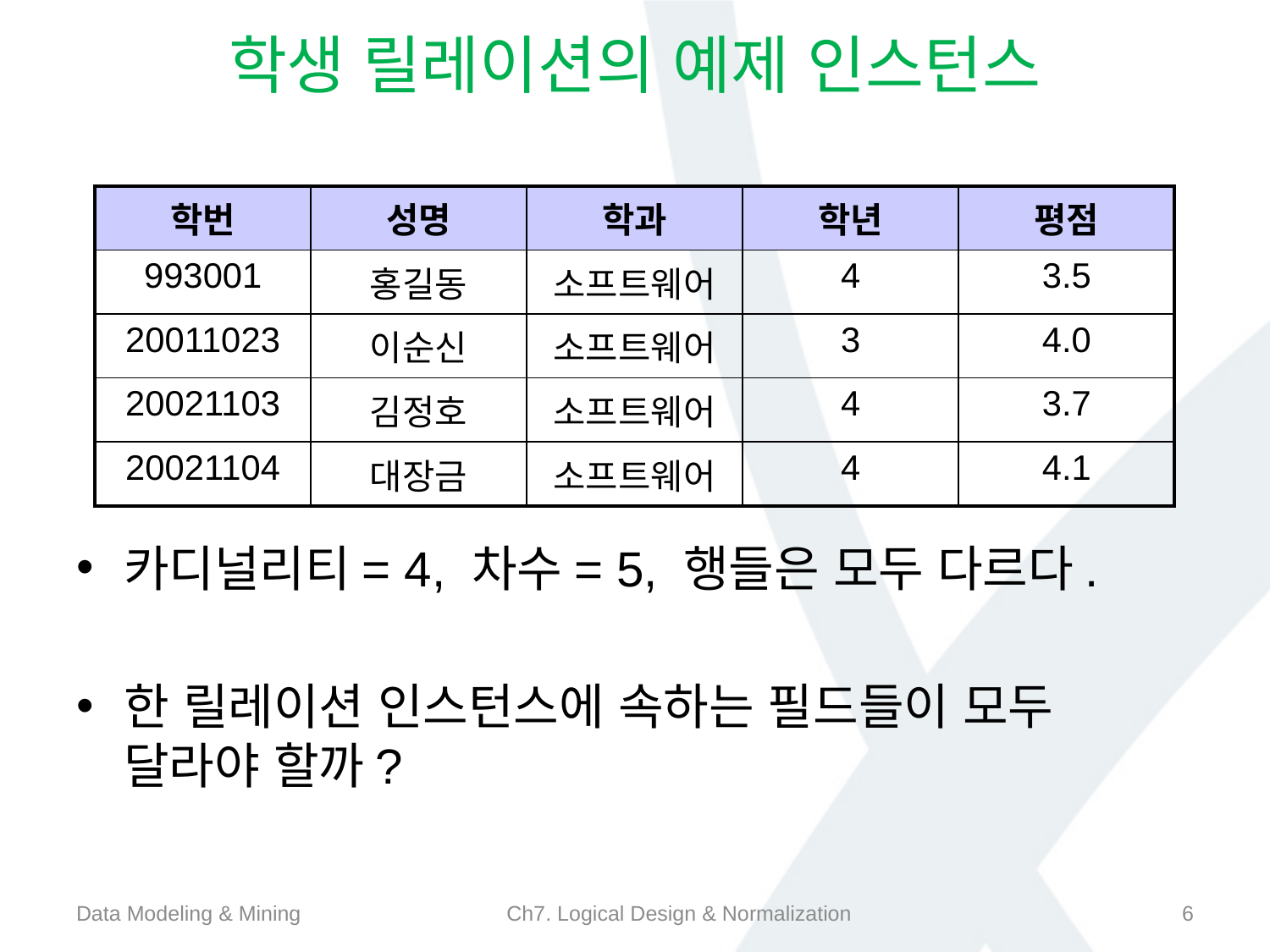

# 학생 릴레이션의 예제 인스턴스

카디널리티= 4, 차수= 5, 행들은 모두 다르다.

한 릴레이션 인스턴스에 속하는 필드들이 모두 달라야 할까?

| 학번 | 성명 | 학과 | 학년 | 평점 |
| --- | --- | --- | --- | --- |
| 993001 | 홍길동 | 소프트웨어 | 4 | 3.5 |
| 20011023 | 이순신 | 소프트웨어 | 3 | 4.0 |
| 20021103 | 김정호 | 소프트웨어 | 4 | 3.7 |
| 20021104 | 대장금 | 소프트웨어 | 4 | 4.1 |
Data Modeling & Mining
Ch7. Logical Design & Normalization
6